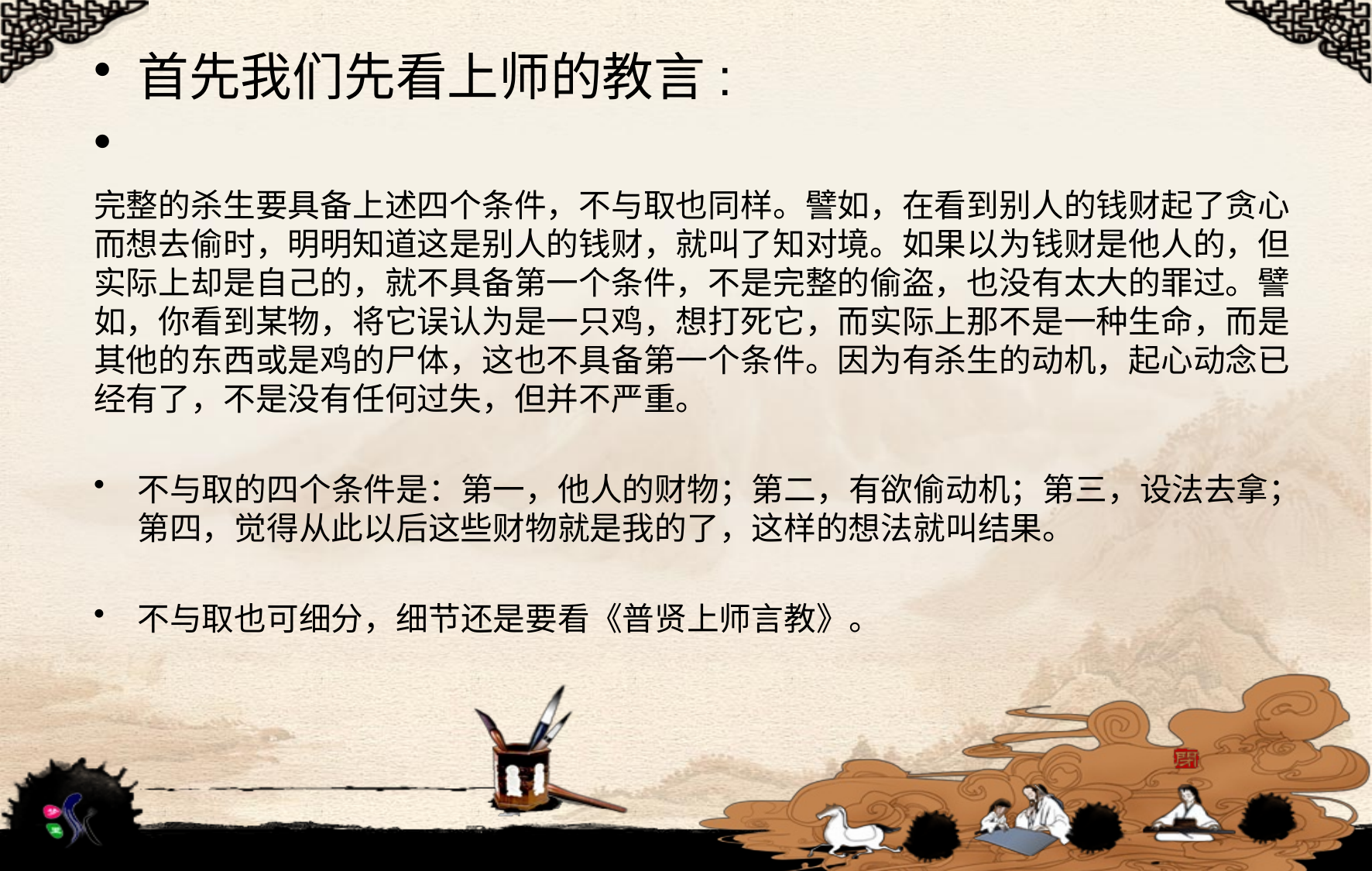

首先我们先看上师的教言:

完整的杀生要具备上述四个条件，不与取也同样。譬如，在看到别人的钱财起了贪心而想去偷时，明明知道这是别人的钱财，就叫了知对境。如果以为钱财是他人的，但实际上却是自己的，就不具备第一个条件，不是完整的偷盗，也没有太大的罪过。譬如，你看到某物，将它误认为是一只鸡，想打死它，而实际上那不是一种生命，而是其他的东西或是鸡的尸体，这也不具备第一个条件。因为有杀生的动机，起心动念已经有了，不是没有任何过失，但并不严重。

不与取的四个条件是：第一，他人的财物；第二，有欲偷动机；第三，设法去拿；第四，觉得从此以后这些财物就是我的了，这样的想法就叫结果。

不与取也可细分，细节还是要看《普贤上师言教》。

#